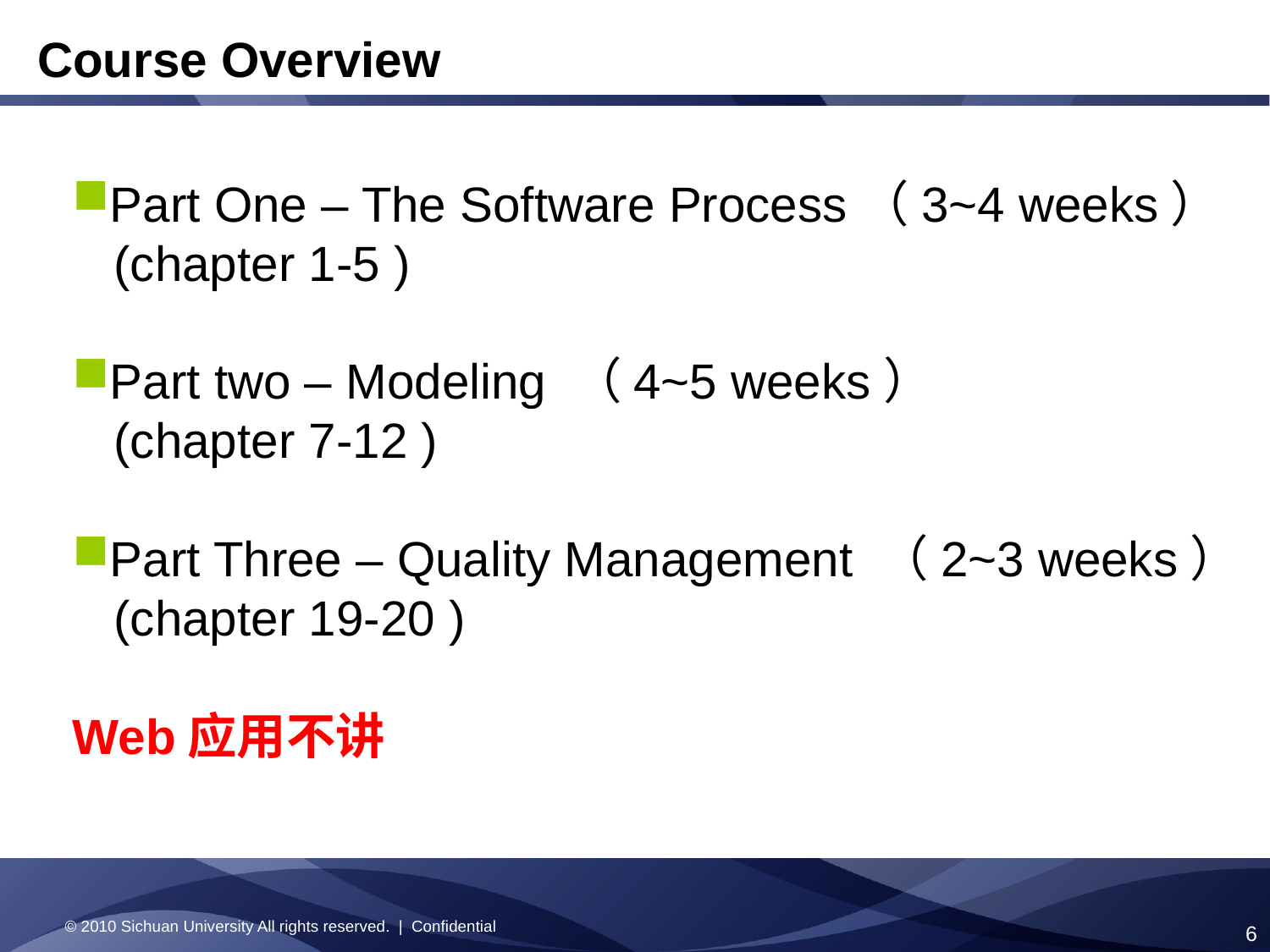

Course Overview
Part One – The Software Process（3~4 weeks）
   (chapter 1-5 )

Part two – Modeling （4~5 weeks）
   (chapter 7-12 )

Part Three – Quality Management （2~3 weeks）
   (chapter 19-20 )

Web应用不讲
© 2010 Sichuan University All rights reserved.  |  Confidential
6